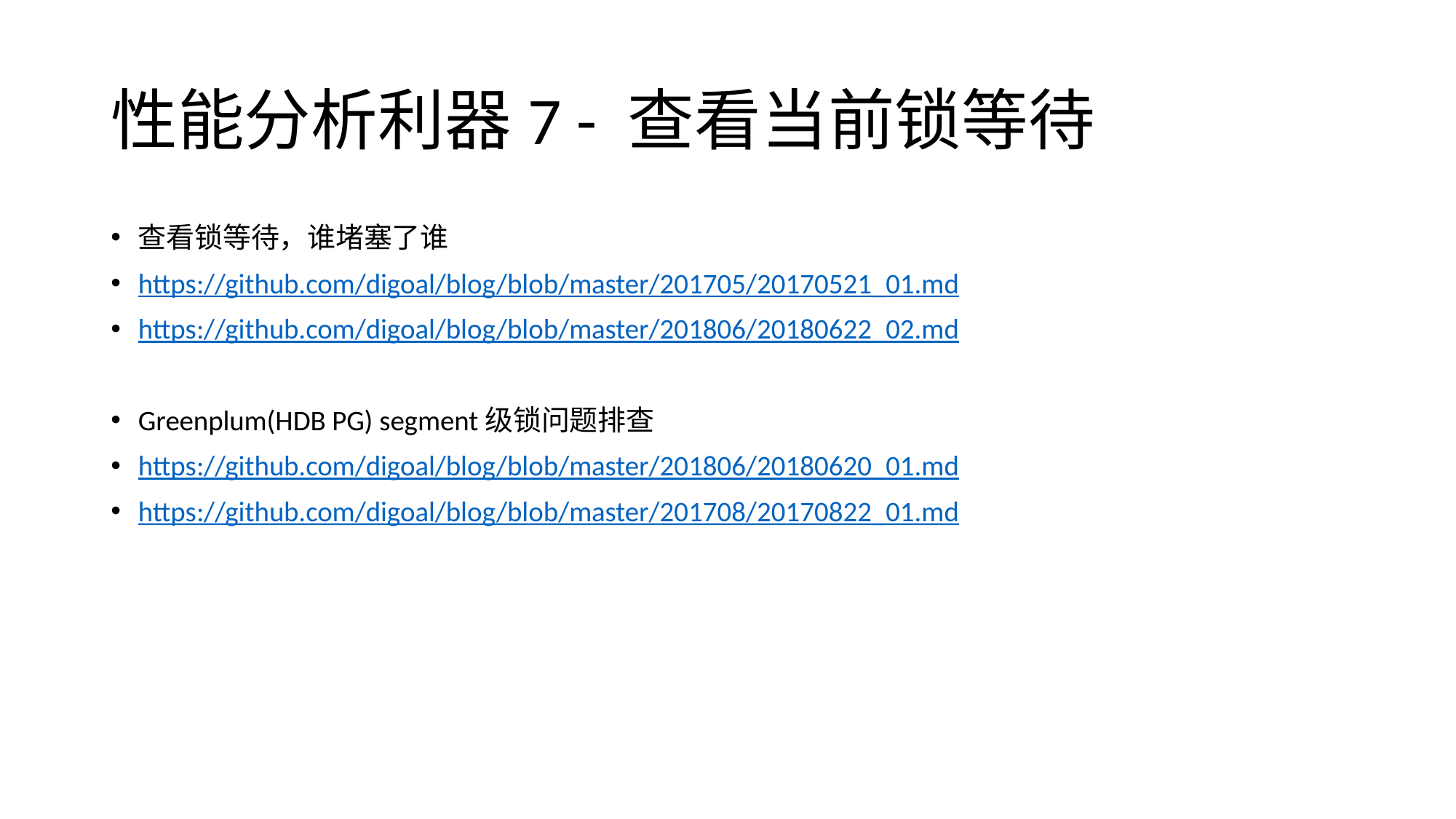

# 性能分析利器7 - 查看当前锁等待
查看锁等待，谁堵塞了谁
https://github.com/digoal/blog/blob/master/201705/20170521_01.md
https://github.com/digoal/blog/blob/master/201806/20180622_02.md

Greenplum(HDB PG) segment级锁问题排查
https://github.com/digoal/blog/blob/master/201806/20180620_01.md
https://github.com/digoal/blog/blob/master/201708/20170822_01.md